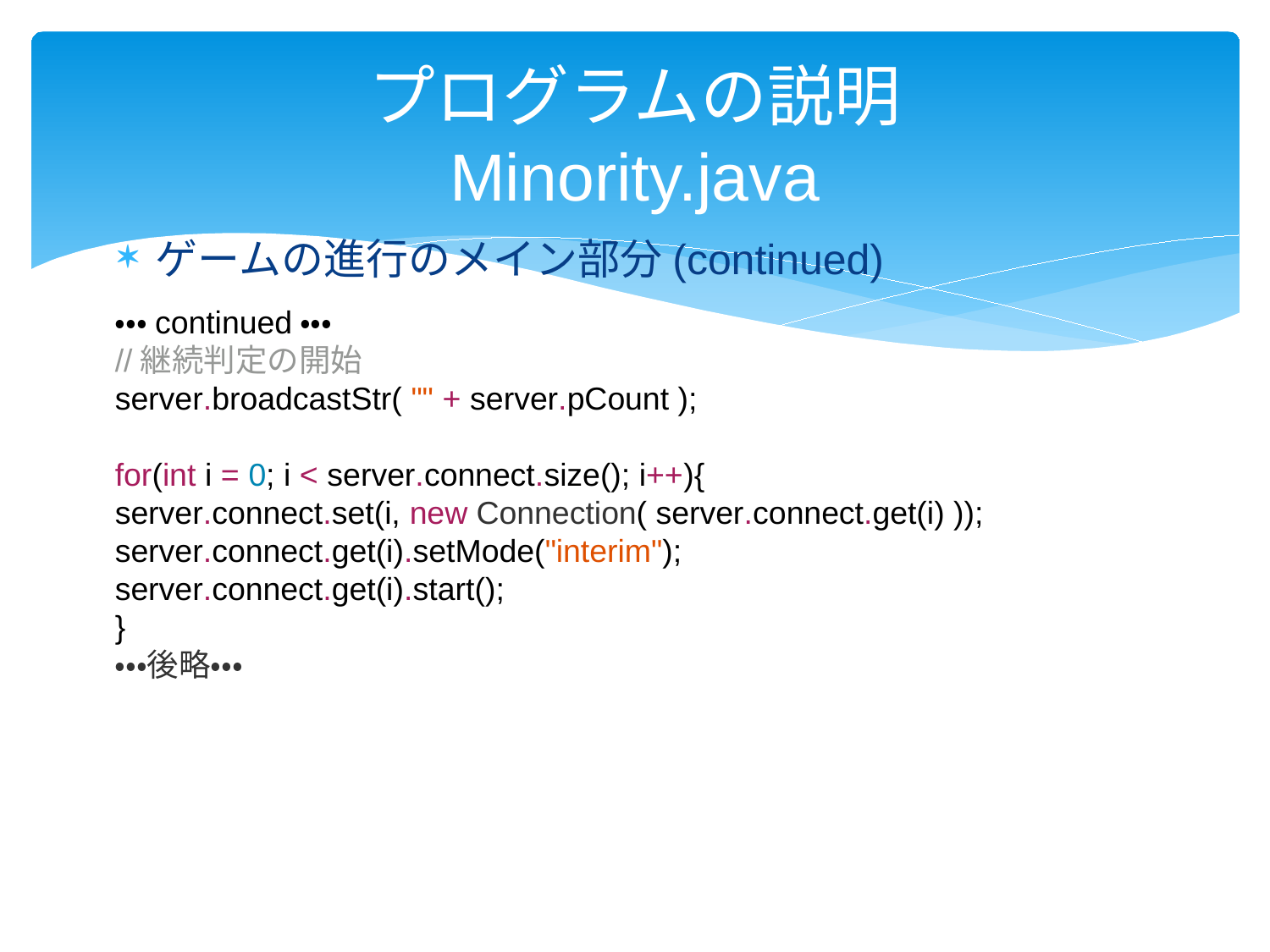

# プログラムの説明 Minority.java
ゲームの進行のメイン部分(continued)
・・・continued・・・
//継続判定の開始
server.broadcastStr( "" + server.pCount );

for(int i = 0; i < server.connect.size(); i++){
server.connect.set(i, new Connection( server.connect.get(i) ));
server.connect.get(i).setMode("interim");
server.connect.get(i).start();
}
・・・後略・・・